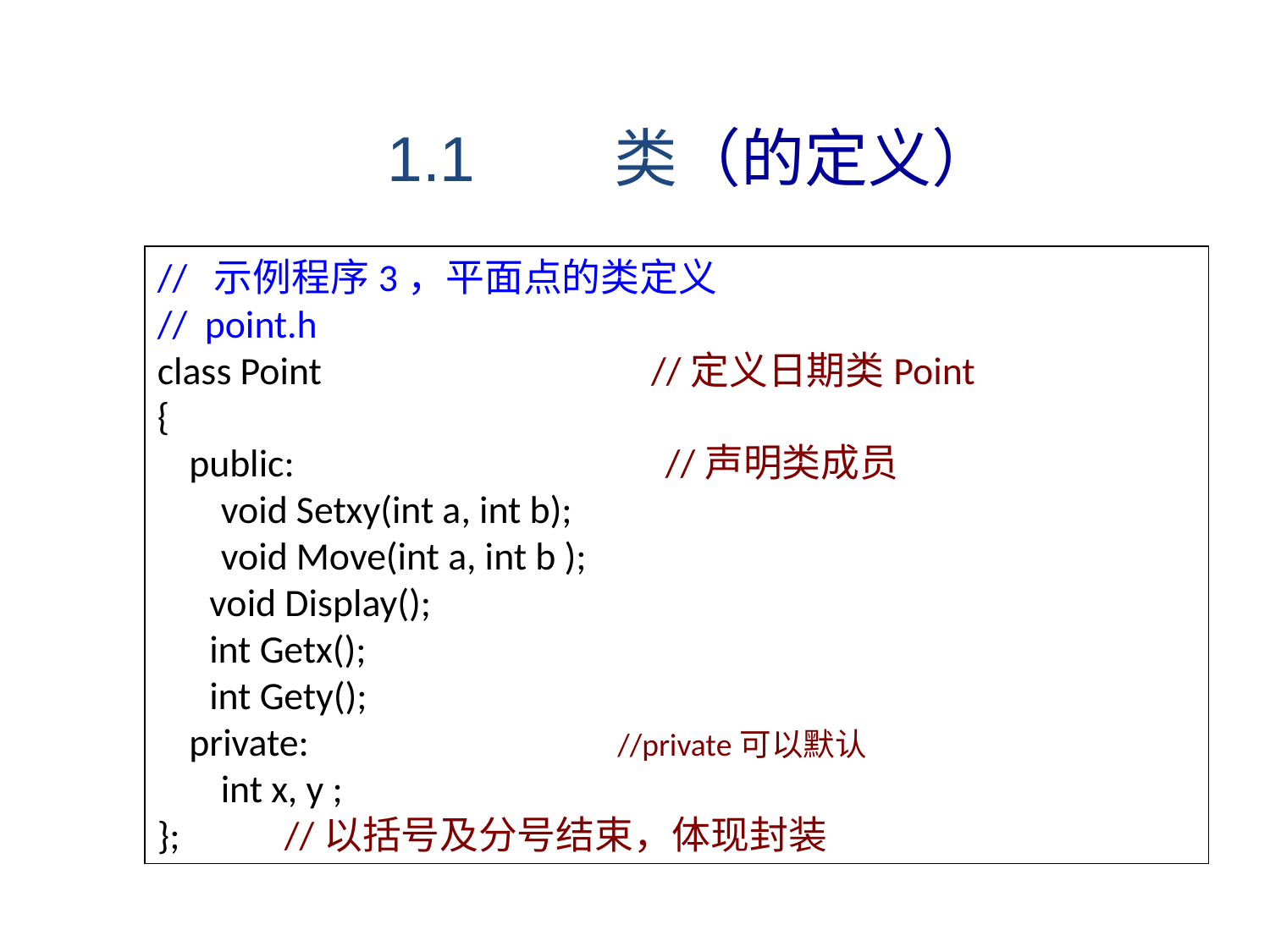

1.1       类（的定义）
//  示例程序3，平面点的类定义
//  point.h
class Point 		             //定义日期类Point
{
	public: 			//声明类成员
		void Setxy(int a, int b);
		void Move(int a, int b );
      void Display();
      int Getx();
      int Gety();
	private:         		           //private可以默认
		int x, y ;
}; 			//以括号及分号结束，体现封装